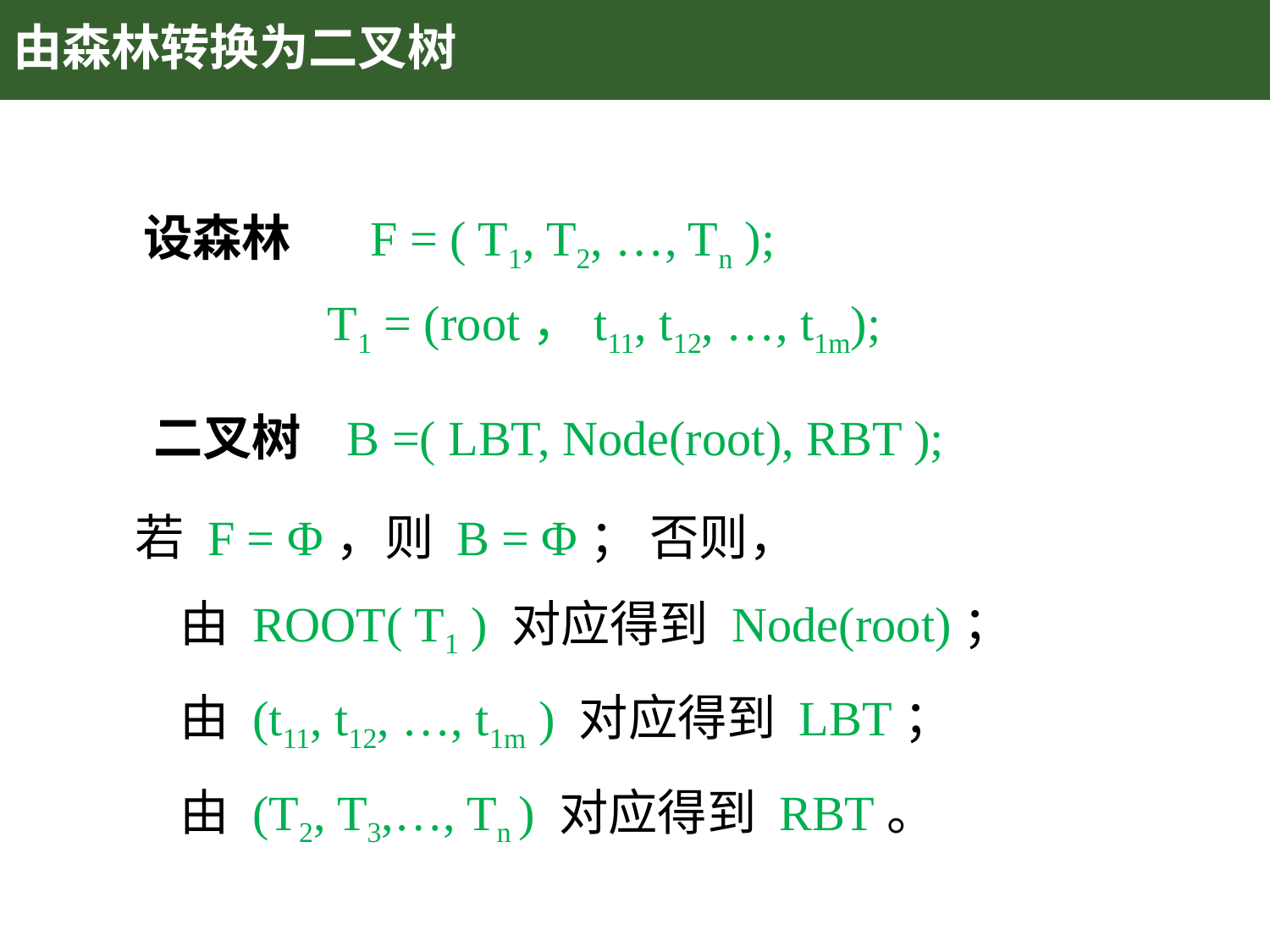

# 由森林转换为二叉树
设森林      F = ( T1, T2, …, Tn );
               T1 = (root，t11, t12, …, t1m);
二叉树   B =( LBT, Node(root), RBT );
若 F = Φ，则 B = Φ； 否则，
   由 ROOT( T1 ) 对应得到 Node(root)；
   由 (t11, t12, …, t1m ) 对应得到 LBT；
   由 (T2, T3,…, Tn ) 对应得到 RBT。